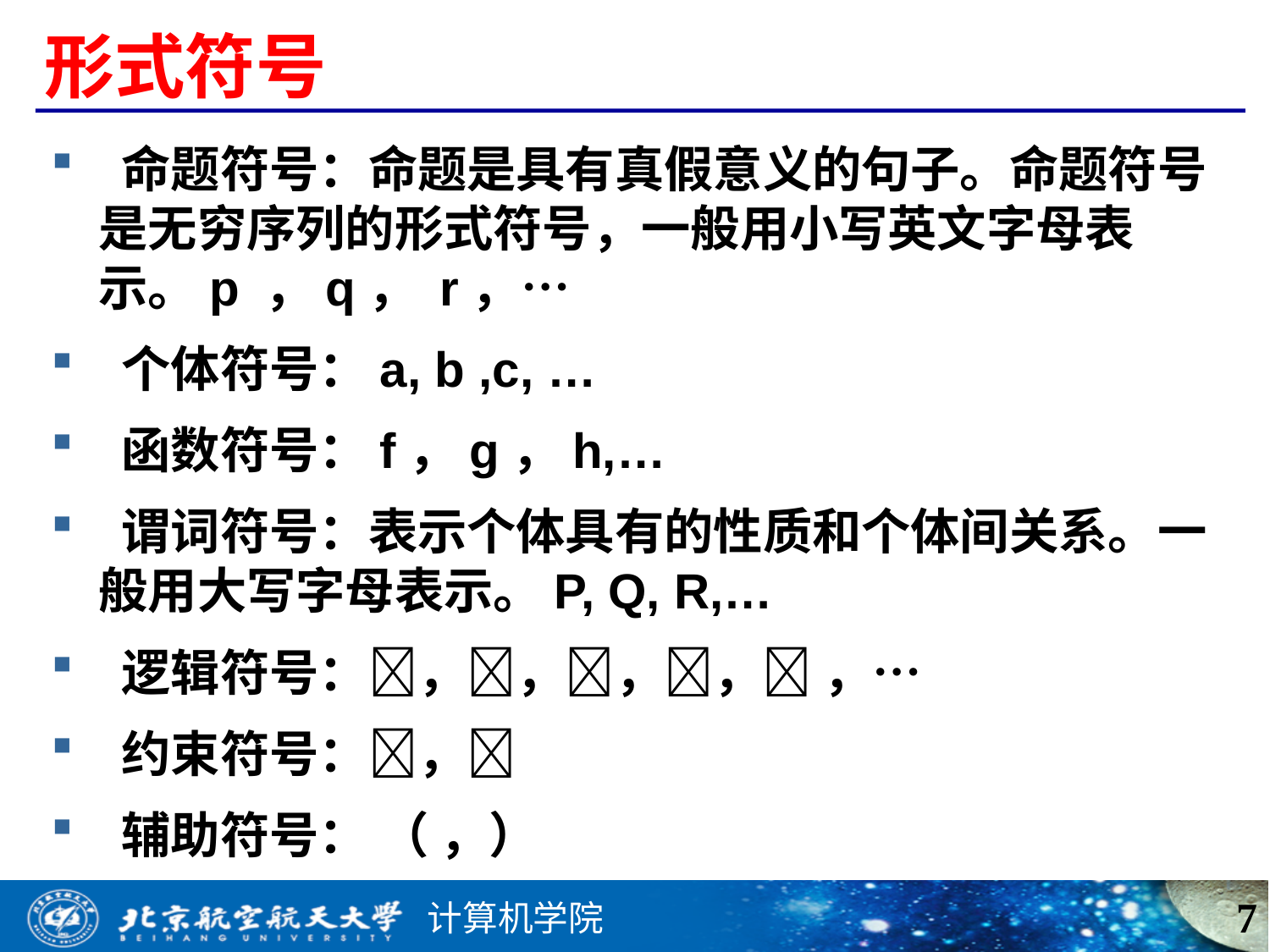

# 形式符号
 命题符号：命题是具有真假意义的句子。命题符号是无穷序列的形式符号，一般用小写英文字母表示。p ，q， r，…
 个体符号：a, b ,c, …
 函数符号：f，g，h,…
 谓词符号：表示个体具有的性质和个体间关系。一般用大写字母表示。P, Q, R,…
 逻辑符号：¬，∨，∧，→，↔ ，…
 约束符号：∀，∃
 辅助符号： （ ，）